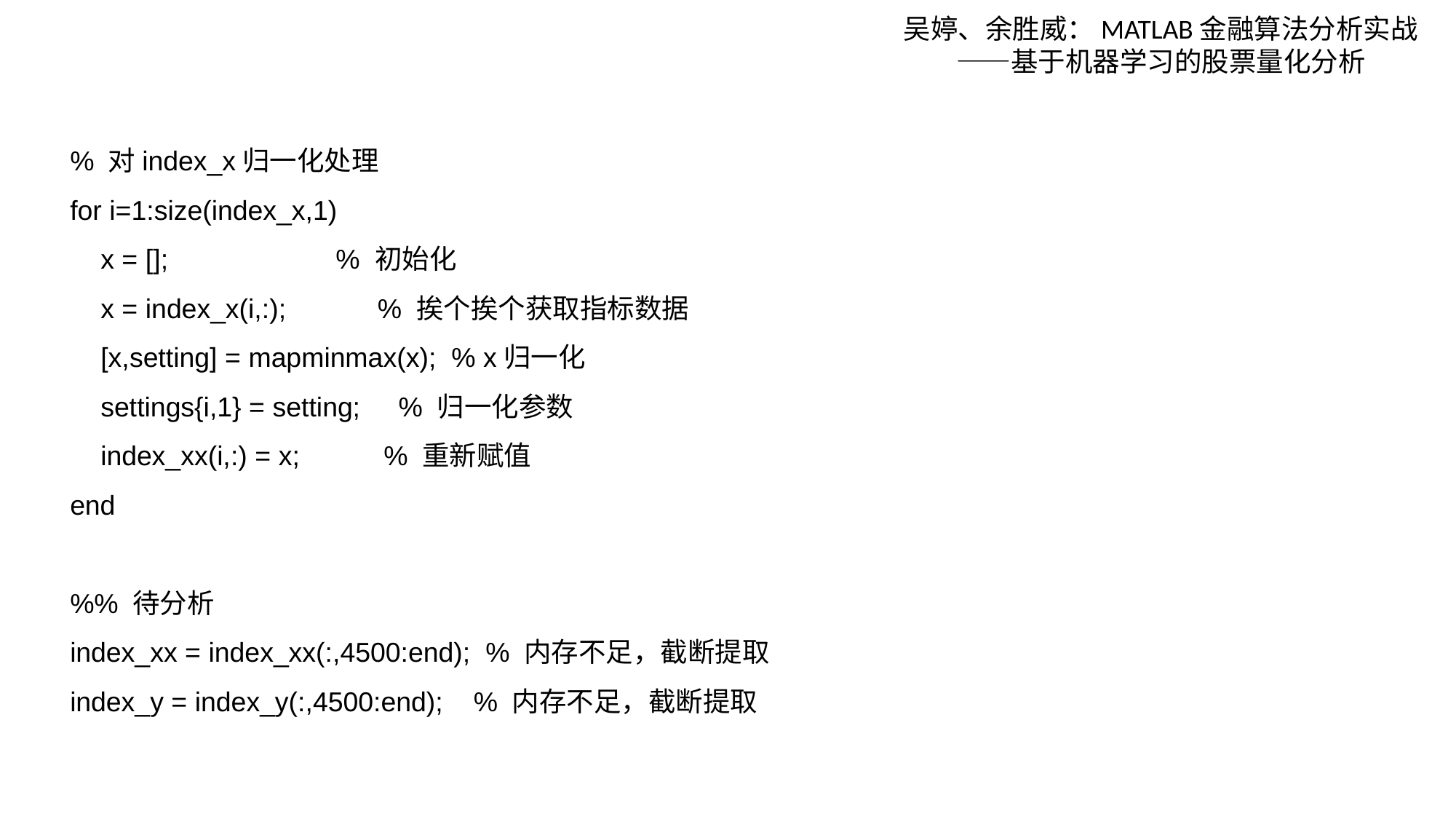

吴婷、余胜威：MATLAB金融算法分析实战——基于机器学习的股票量化分析
% 对index_x归一化处理
for i=1:size(index_x,1)
    x = [];                      % 初始化
    x = index_x(i,:);            % 挨个挨个获取指标数据
    [x,setting] = mapminmax(x);  % x归一化
    settings{i,1} = setting;     % 归一化参数
    index_xx(i,:) = x;           % 重新赋值
end

%% 待分析
index_xx = index_xx(:,4500:end);  % 内存不足，截断提取
index_y = index_y(:,4500:end);    % 内存不足，截断提取